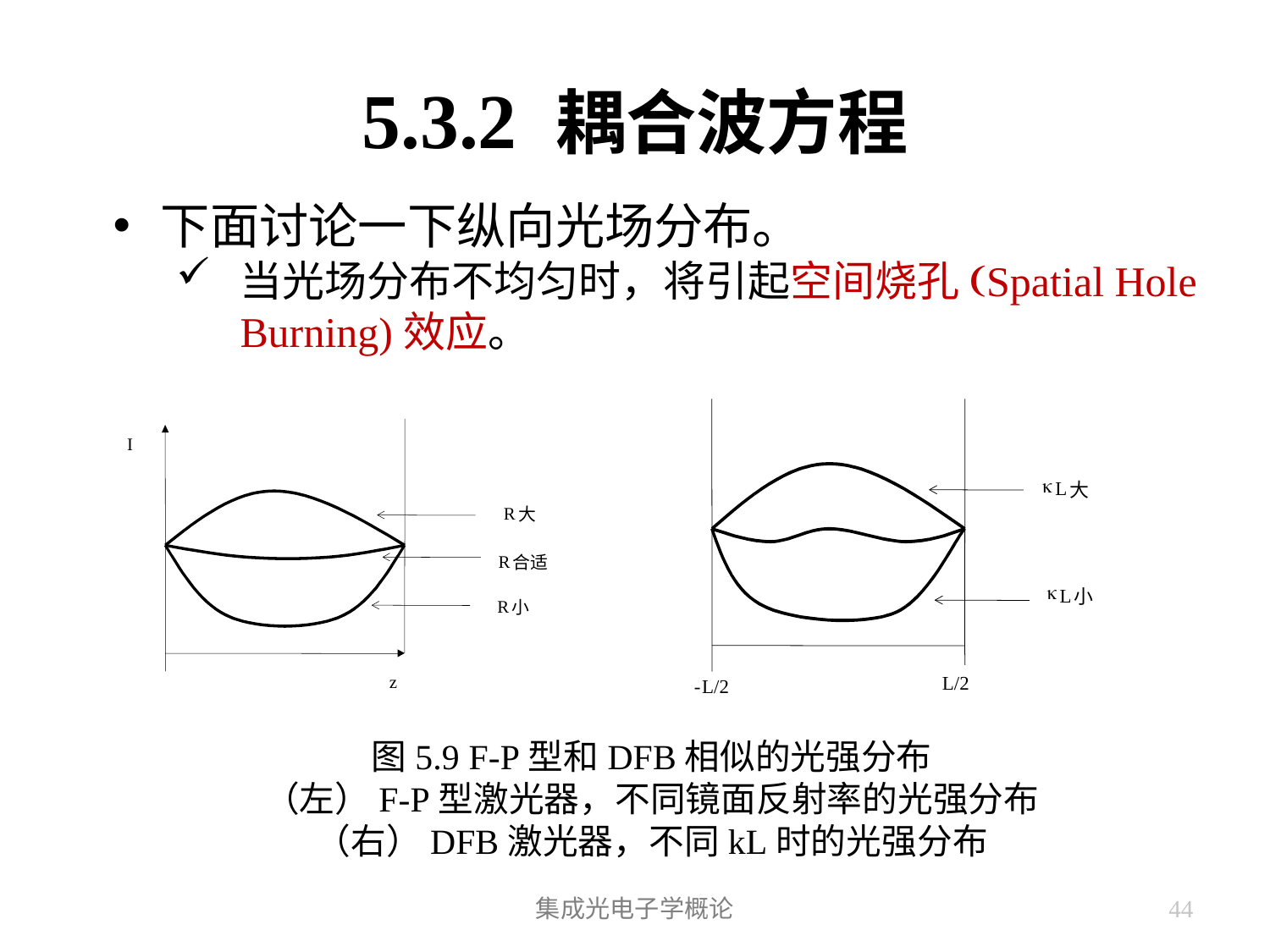

# 5.3.2 耦合波方程

κ
L
大

κ
L
小

L/2
-
L/2

I

R
大

R
合适

R
小

z

图5.9 F-P型和DFB相似的光强分布
（左）F-P型激光器，不同镜面反射率的光强分布
（右）DFB激光器，不同kL时的光强分布
下面讨论一下纵向光场分布。
当光场分布不均匀时，将引起空间烧孔(Spatial Hole Burning)效应。
集成光电子学概论
44